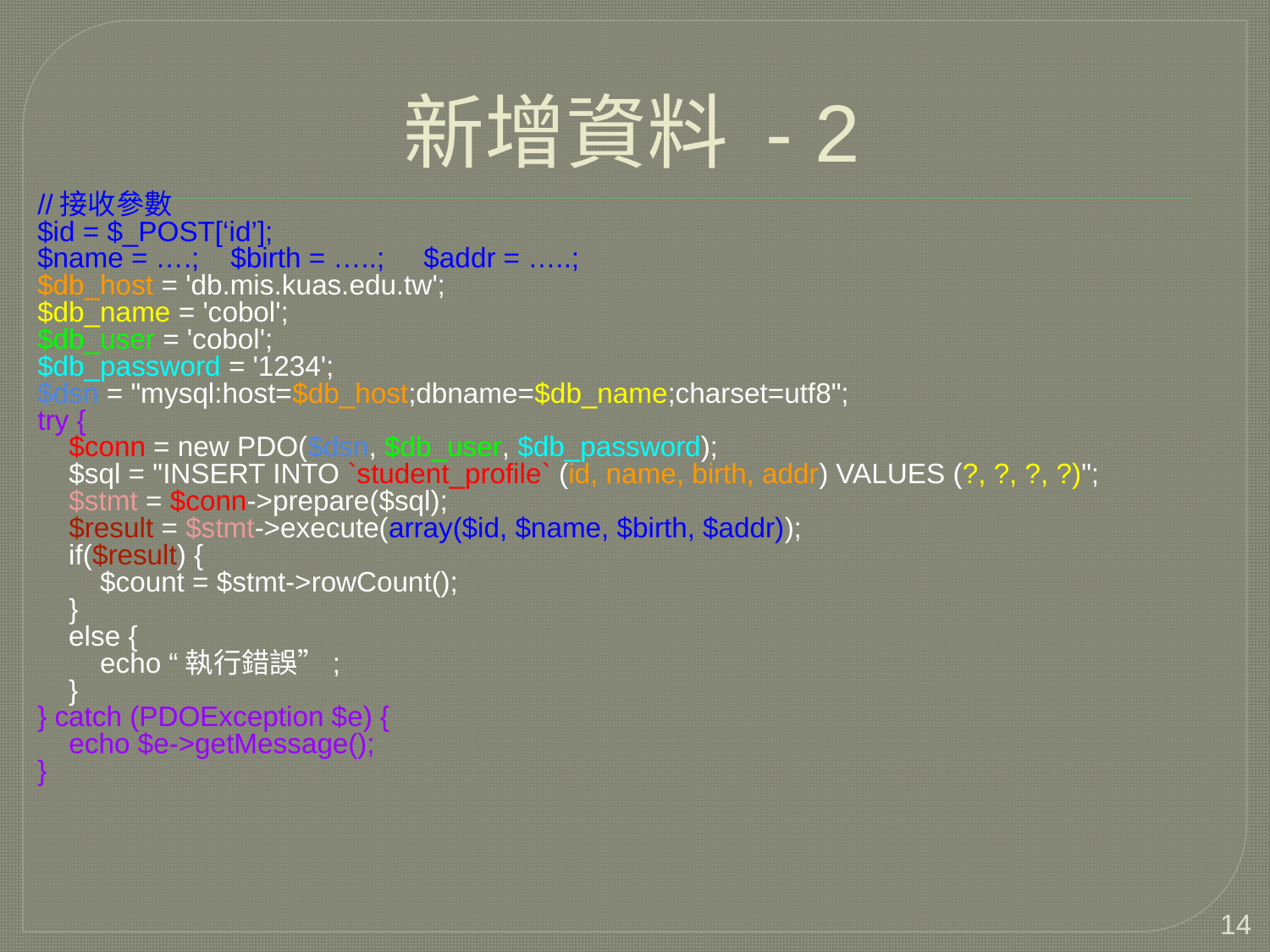

# 新增資料 - 2
//接收參數
$id = $_POST[‘id’];
$name = ….;    $birth = …..;     $addr = …..;
$db_host = 'db.mis.kuas.edu.tw';
$db_name = 'cobol';
$db_user = 'cobol';
$db_password = '1234';
$dsn = "mysql:host=$db_host;dbname=$db_name;charset=utf8";
try {
    $conn = new PDO($dsn, $db_user, $db_password);
    $sql = "INSERT INTO `student_profile` (id, name, birth, addr) VALUES (?, ?, ?, ?)";
    $stmt = $conn->prepare($sql);
    $result = $stmt->execute(array($id, $name, $birth, $addr));
    if($result) {
        $count = $stmt->rowCount();
    }
    else {
        echo “執行錯誤”;
    }
} catch (PDOException $e) {
    echo $e->getMessage();
}
14